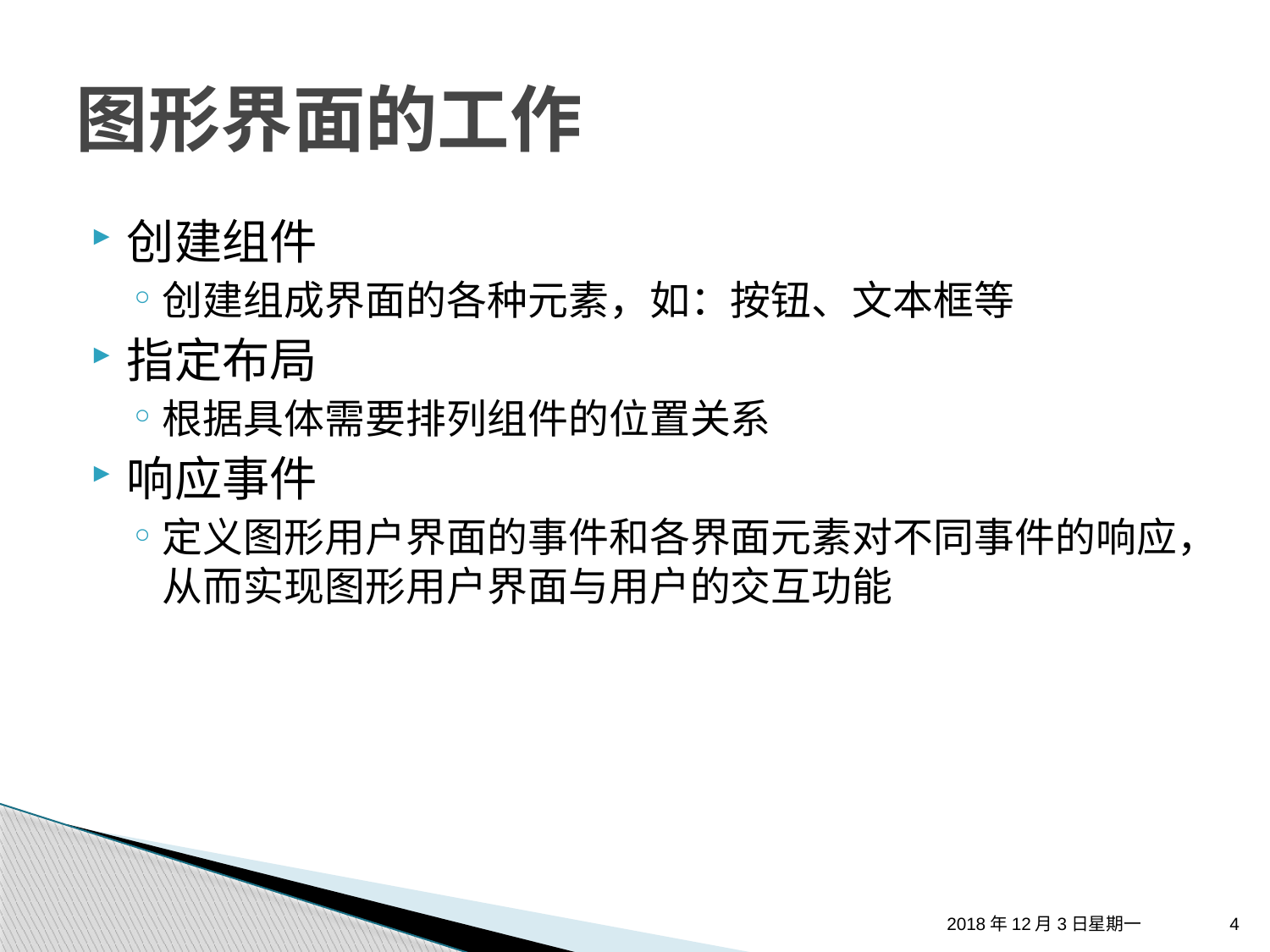

# 图形界面的工作
创建组件
创建组成界面的各种元素，如：按钮、文本框等
指定布局
根据具体需要排列组件的位置关系
响应事件
定义图形用户界面的事件和各界面元素对不同事件的响应，从而实现图形用户界面与用户的交互功能
2018年12月3日星期一
4